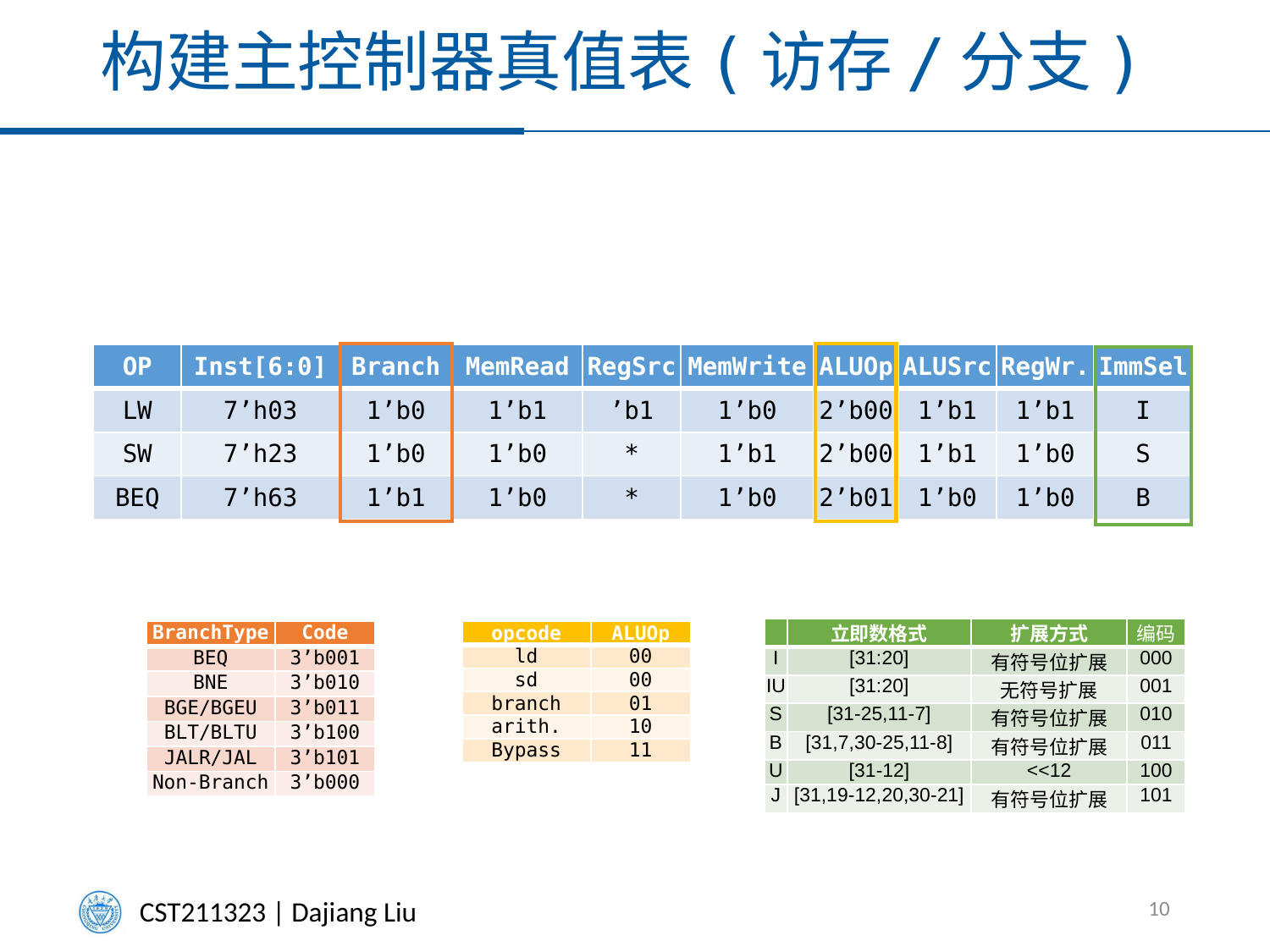

# 构建主控制器真值表(访存/分支)

| OP | Inst[6:0] | Branch | MemRead | RegSrc | MemWrite | ALUOp | ALUSrc | RegWr. | ImmSel |
| --- | --- | --- | --- | --- | --- | --- | --- | --- | --- |
| LW | 7’h03 | 1’b0 | 1’b1 | ’b1 | 1’b0 | 2’b00 | 1’b1 | 1’b1 | I |
| SW | 7’h23 | 1’b0 | 1’b0 | \* | 1’b1 | 2’b00 | 1’b1 | 1’b0 | S |
| BEQ | 7’h63 | 1’b1 | 1’b0 | \* | 1’b0 | 2’b01 | 1’b0 | 1’b0 | B |

|  | 立即数格式 | 扩展方式 | 编码 |
| --- | --- | --- | --- |
| I | [31:20] | 有符号位扩展 | 000 |
| IU | [31:20] | 无符号扩展 | 001 |
| S | [31-25,11-7] | 有符号位扩展 | 010 |
| B | [31,7,30-25,11-8] | 有符号位扩展 | 011 |
| U | [31-12] | <<12 | 100 |
| J | [31,19-12,20,30-21] | 有符号位扩展 | 101 |
| BranchType | Code |
| --- | --- |
| BEQ | 3’b001 |
| BNE | 3’b010 |
| BGE/BGEU | 3’b011 |
| BLT/BLTU | 3’b100 |
| JALR/JAL | 3’b101 |
| Non-Branch | 3’b000 |
| opcode | ALUOp |
| --- | --- |
| ld | 00 |
| sd | 00 |
| branch | 01 |
| arith. | 10 |
| Bypass | 11 |
10